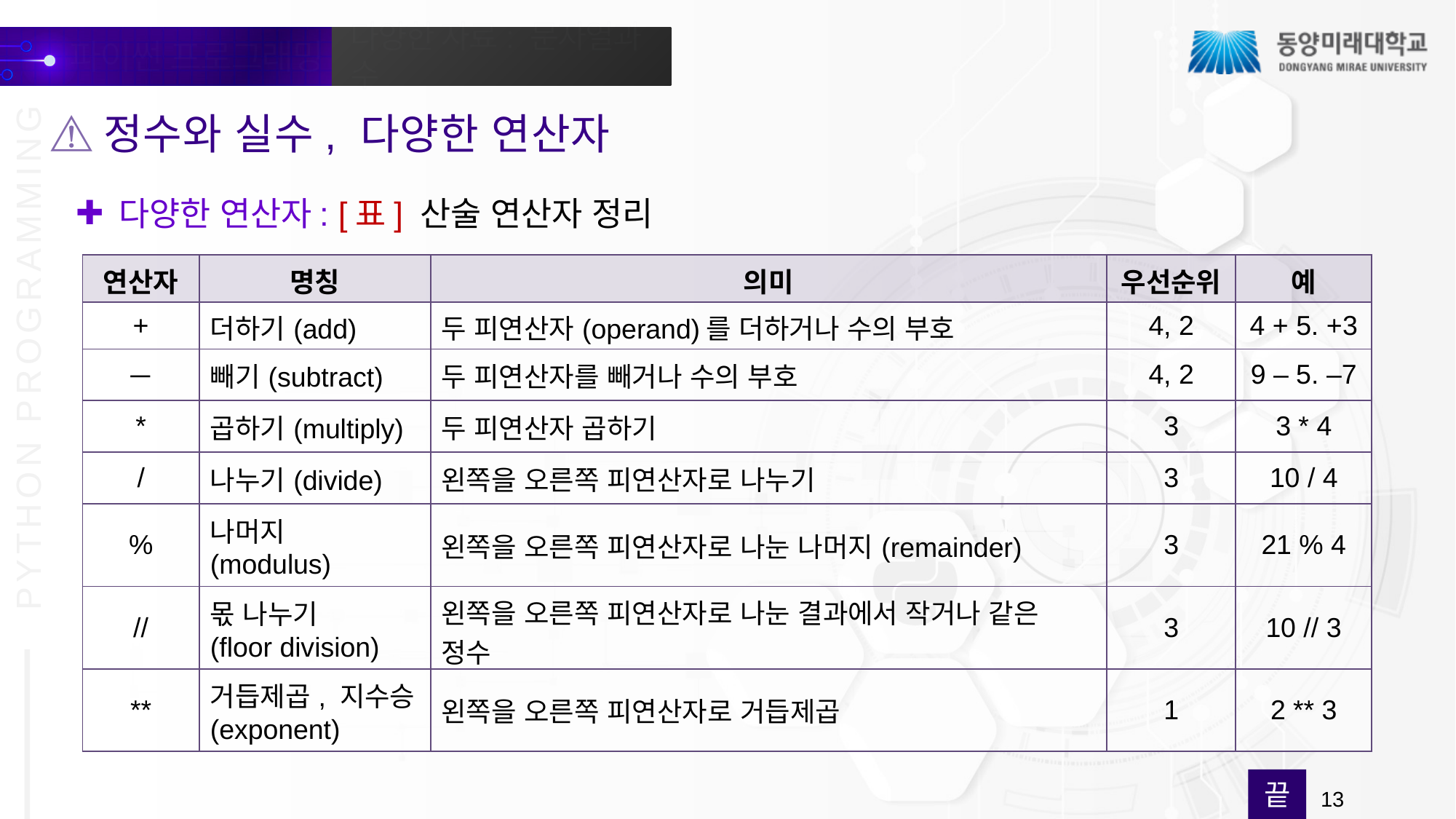

정수와 실수, 다양한 연산자
다양한 연산자: [표] 산술 연산자 정리
| 연산자 | 명칭 | 의미 | 우선순위 | 예 |
| --- | --- | --- | --- | --- |
| + | 더하기(add) | 두 피연산자(operand)를 더하거나 수의 부호 | 4, 2 | 4 + 5. +3 |
| － | 빼기(subtract) | 두 피연산자를 빼거나 수의 부호 | 4, 2 | 9 – 5. –7 |
| \* | 곱하기(multiply) | 두 피연산자 곱하기 | 3 | 3 \* 4 |
| / | 나누기(divide) | 왼쪽을 오른쪽 피연산자로 나누기 | 3 | 10 / 4 |
| % | 나머지 (modulus) | 왼쪽을 오른쪽 피연산자로 나눈 나머지(remainder) | 3 | 21 % 4 |
| // | 몫 나누기 (floor division) | 왼쪽을 오른쪽 피연산자로 나눈 결과에서 작거나 같은 정수 | 3 | 10 // 3 |
| \*\* | 거듭제곱, 지수승 (exponent) | 왼쪽을 오른쪽 피연산자로 거듭제곱 | 1 | 2 \*\* 3 |
끝
13